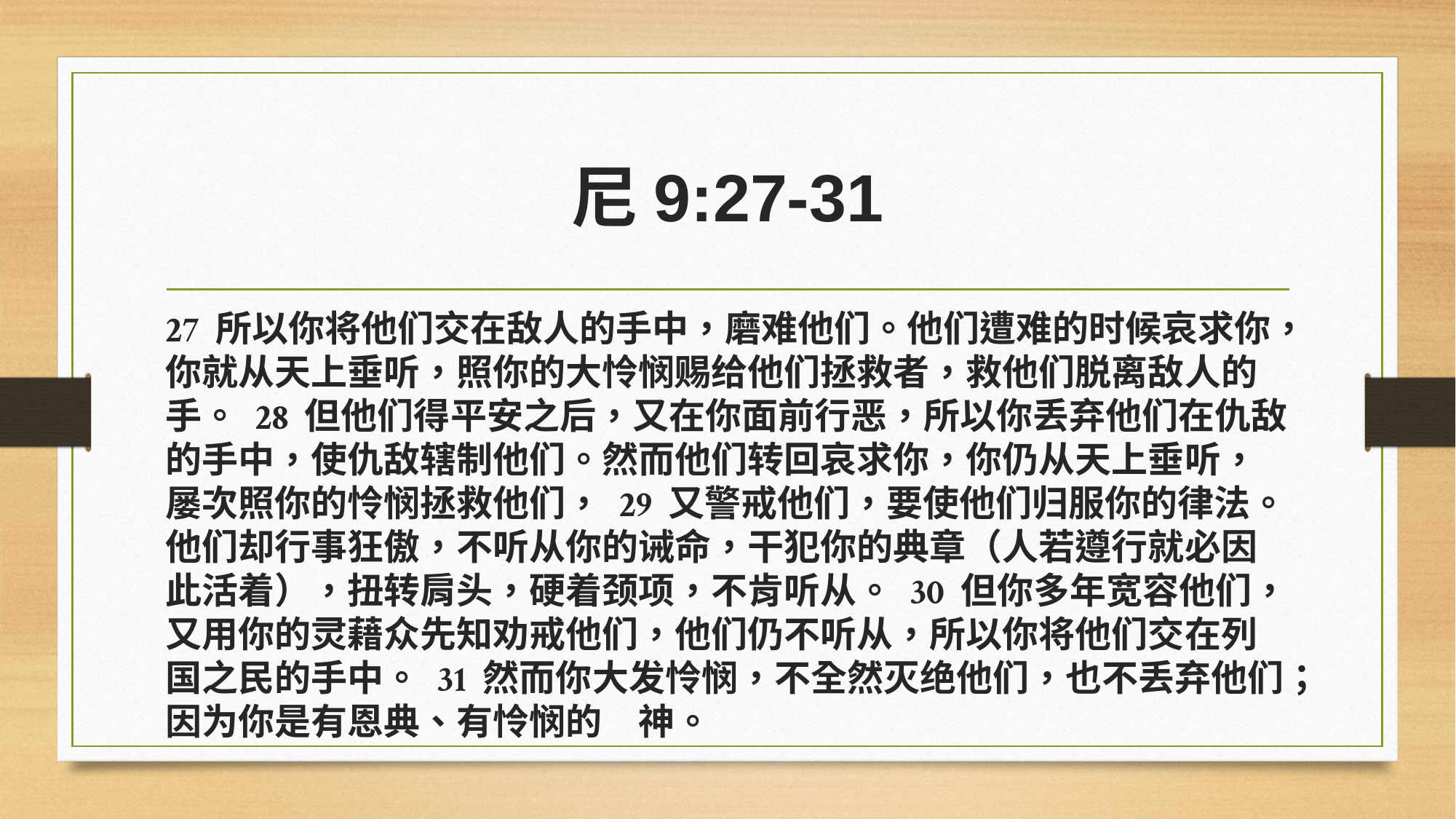

# 尼9:27-31
27 所以你将他们交在敌人的手中，磨难他们。他们遭难的时候哀求你，你就从天上垂听，照你的大怜悯赐给他们拯救者，救他们脱离敌人的手。 28 但他们得平安之后，又在你面前行恶，所以你丢弃他们在仇敌的手中，使仇敌辖制他们。然而他们转回哀求你，你仍从天上垂听，屡次照你的怜悯拯救他们， 29 又警戒他们，要使他们归服你的律法。他们却行事狂傲，不听从你的诫命，干犯你的典章（人若遵行就必因此活着），扭转肩头，硬着颈项，不肯听从。 30 但你多年宽容他们，又用你的灵藉众先知劝戒他们，他们仍不听从，所以你将他们交在列国之民的手中。 31 然而你大发怜悯，不全然灭绝他们，也不丢弃他们；因为你是有恩典、有怜悯的　神。